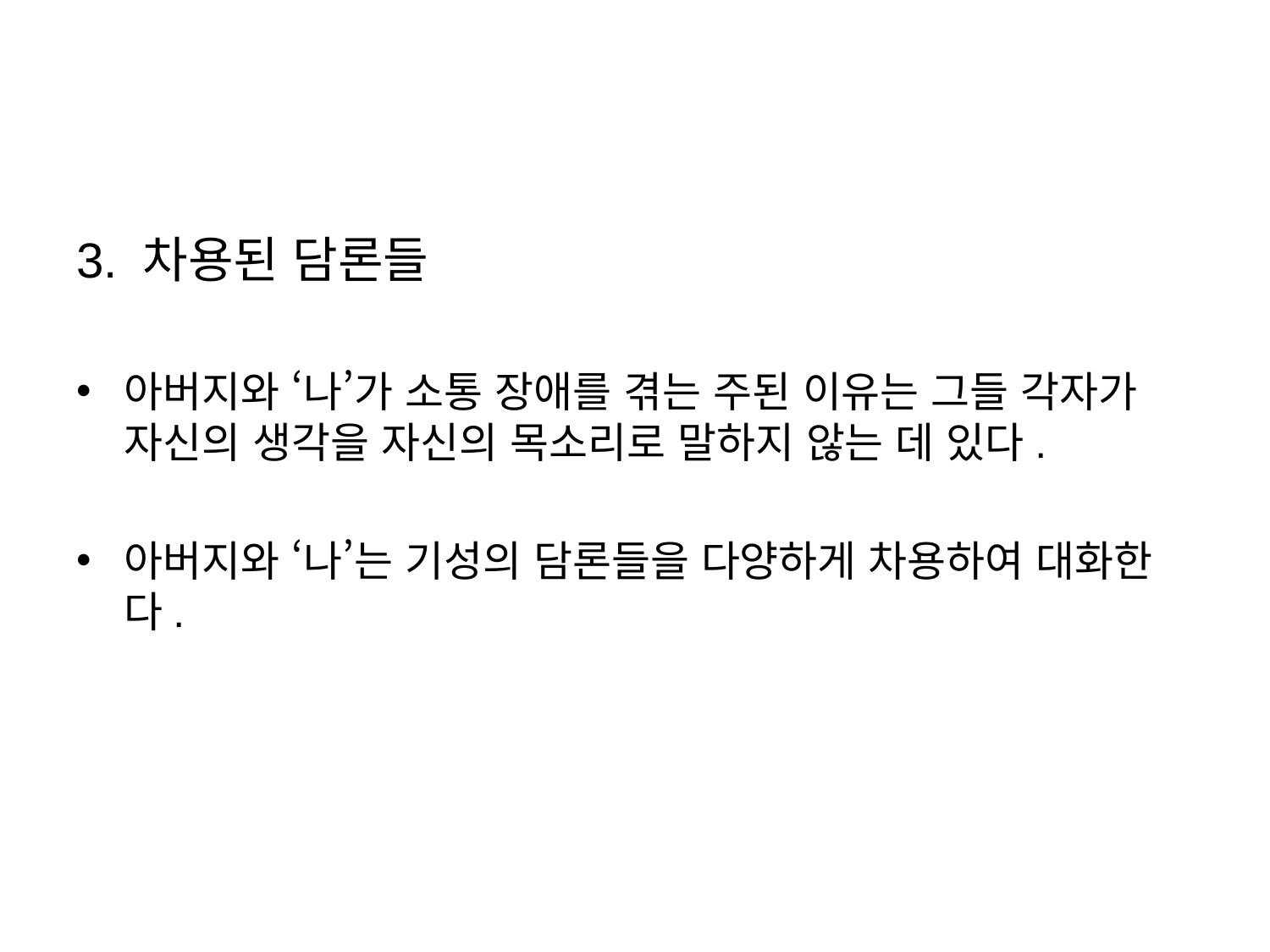

3. 차용된 담론들

아버지와 ‘나’가 소통 장애를 겪는 주된 이유는 그들 각자가 자신의 생각을 자신의 목소리로 말하지 않는 데 있다.

아버지와 ‘나’는 기성의 담론들을 다양하게 차용하여 대화한다.